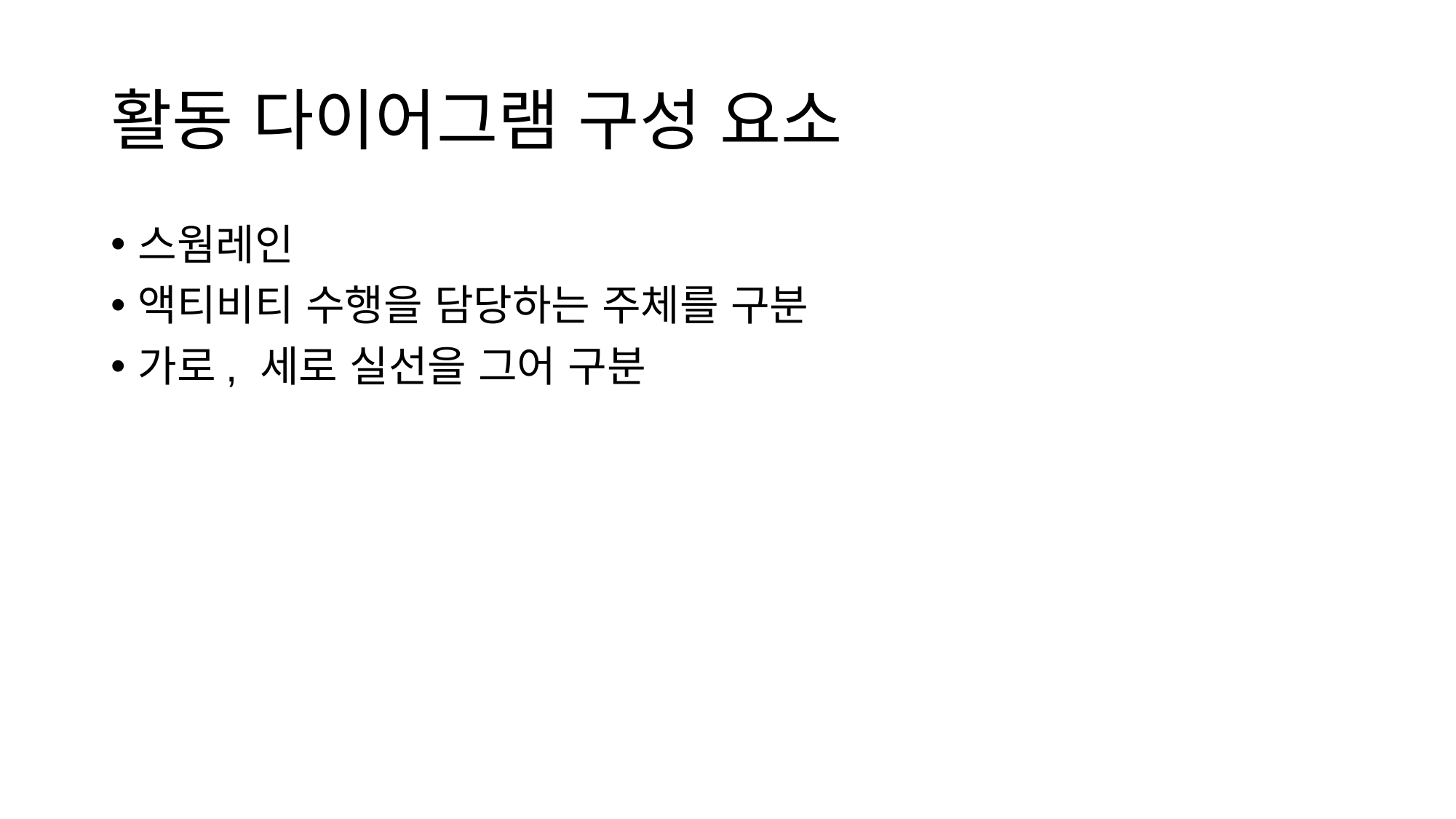

# 활동 다이어그램 구성 요소
스웜레인
액티비티 수행을 담당하는 주체를 구분
가로, 세로 실선을 그어 구분